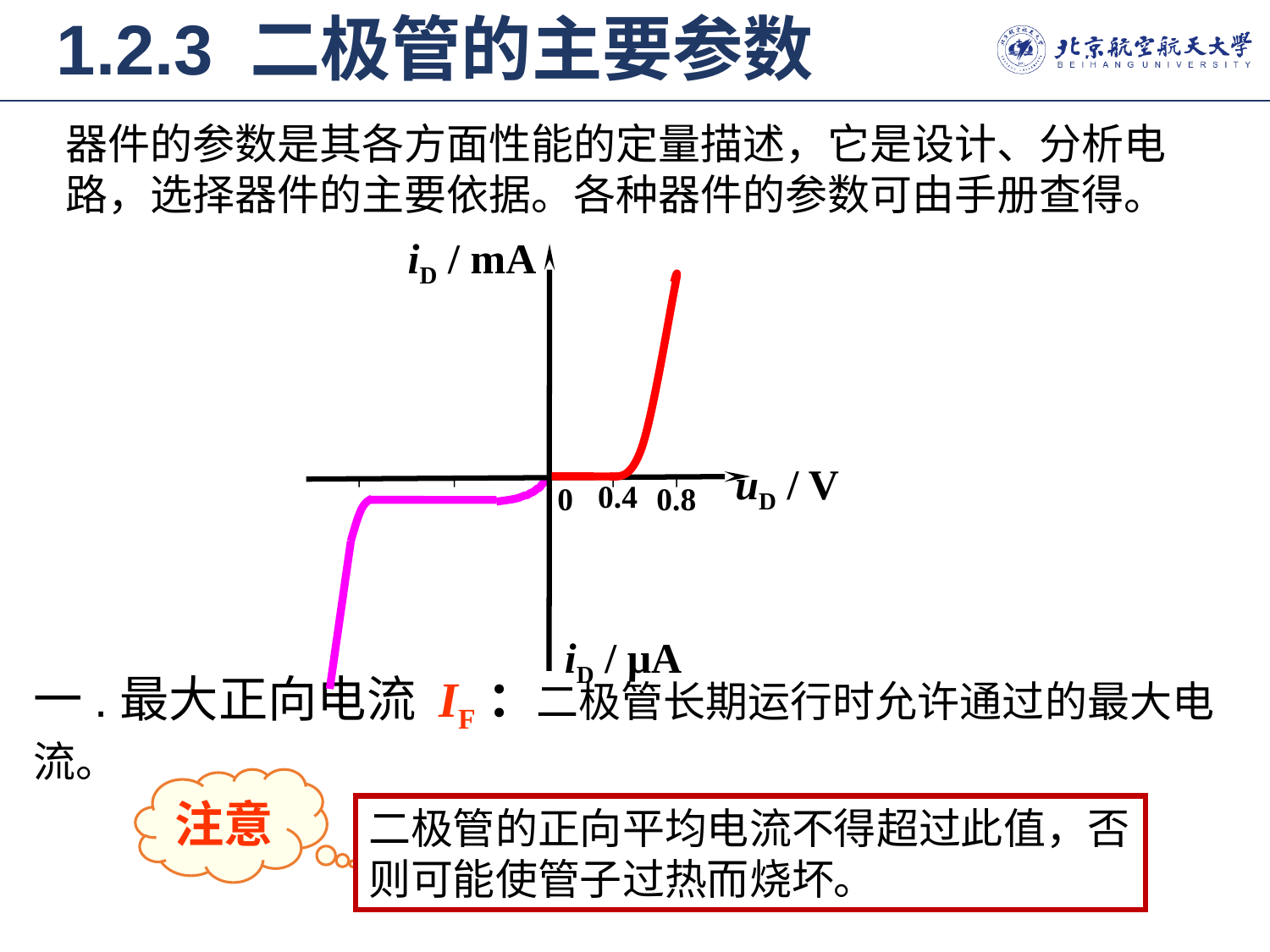

1.2.3 二极管的主要参数
器件的参数是其各方面性能的定量描述，它是设计、分析电路，选择器件的主要依据。各种器件的参数可由手册查得。
iD / mA

uD / V
0.4
0
0.8

iD / μA
一.最大正向电流 IF：二极管长期运行时允许通过的最大电流。
注意
二极管的正向平均电流不得超过此值，否则可能使管子过热而烧坏。
11